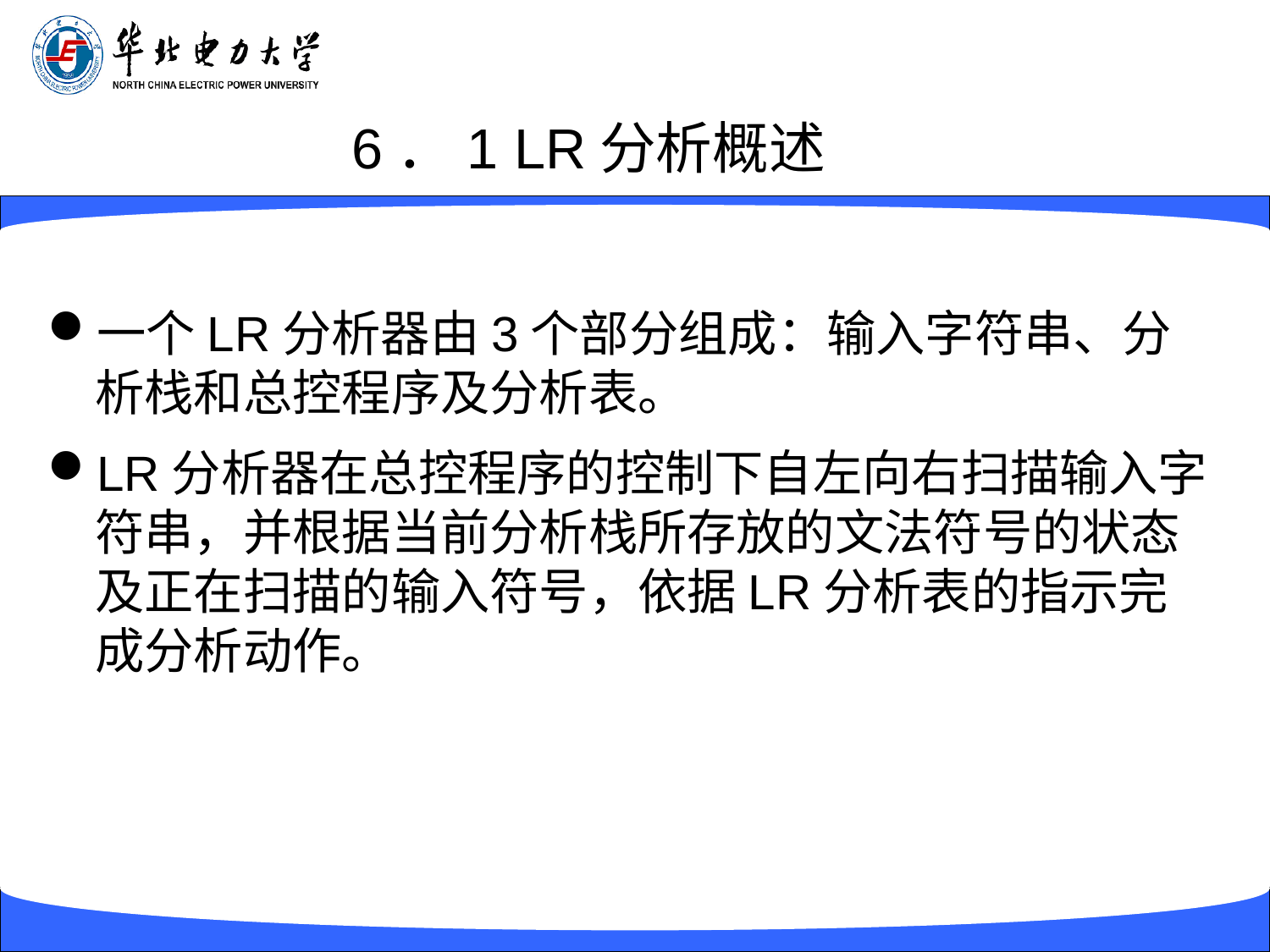

# 6．1 LR分析概述
一个LR分析器由3个部分组成：输入字符串、分析栈和总控程序及分析表。
LR分析器在总控程序的控制下自左向右扫描输入字符串，并根据当前分析栈所存放的文法符号的状态及正在扫描的输入符号，依据LR分析表的指示完成分析动作。